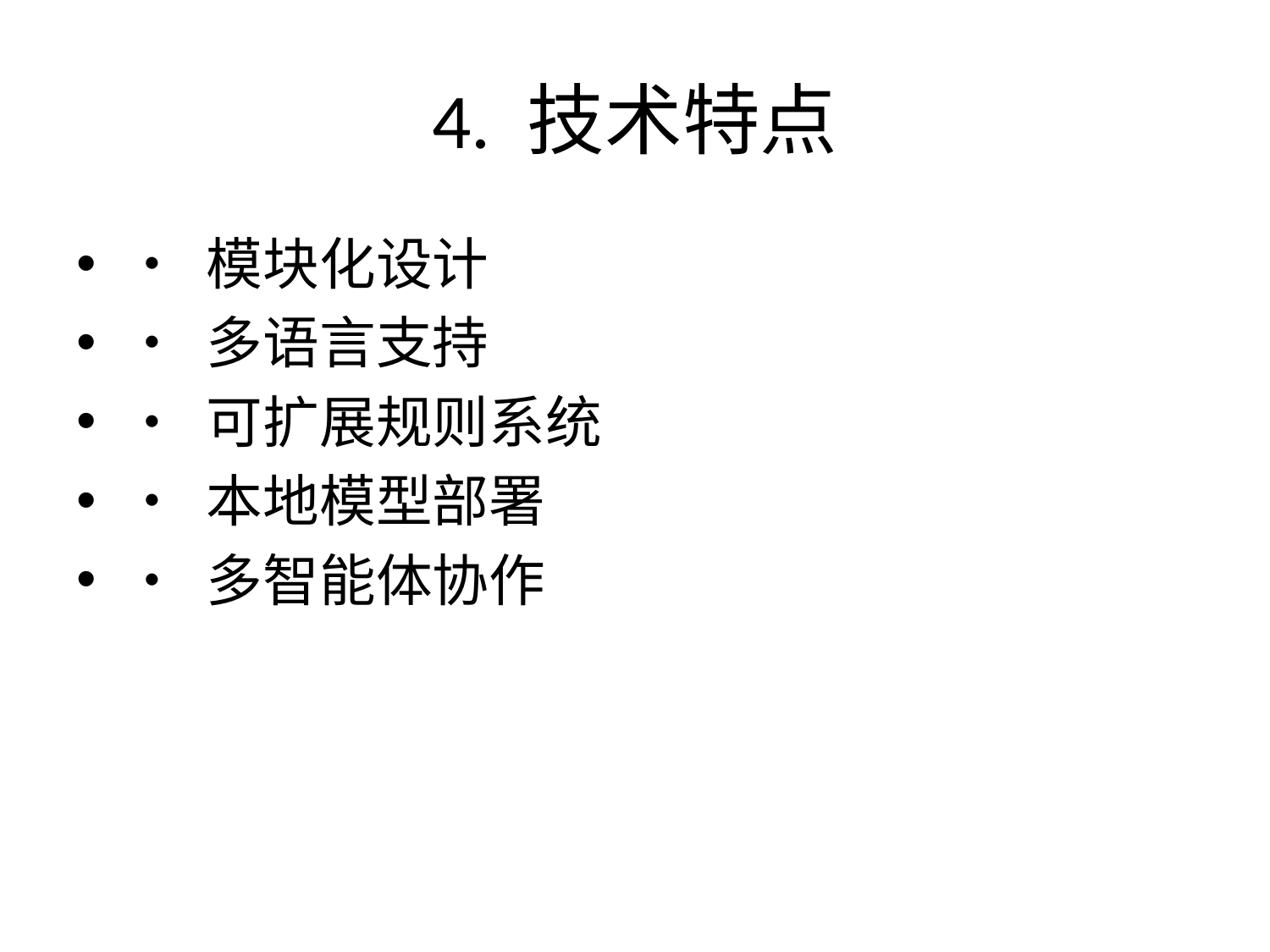

# 4. 技术特点
• 模块化设计
• 多语言支持
• 可扩展规则系统
• 本地模型部署
• 多智能体协作